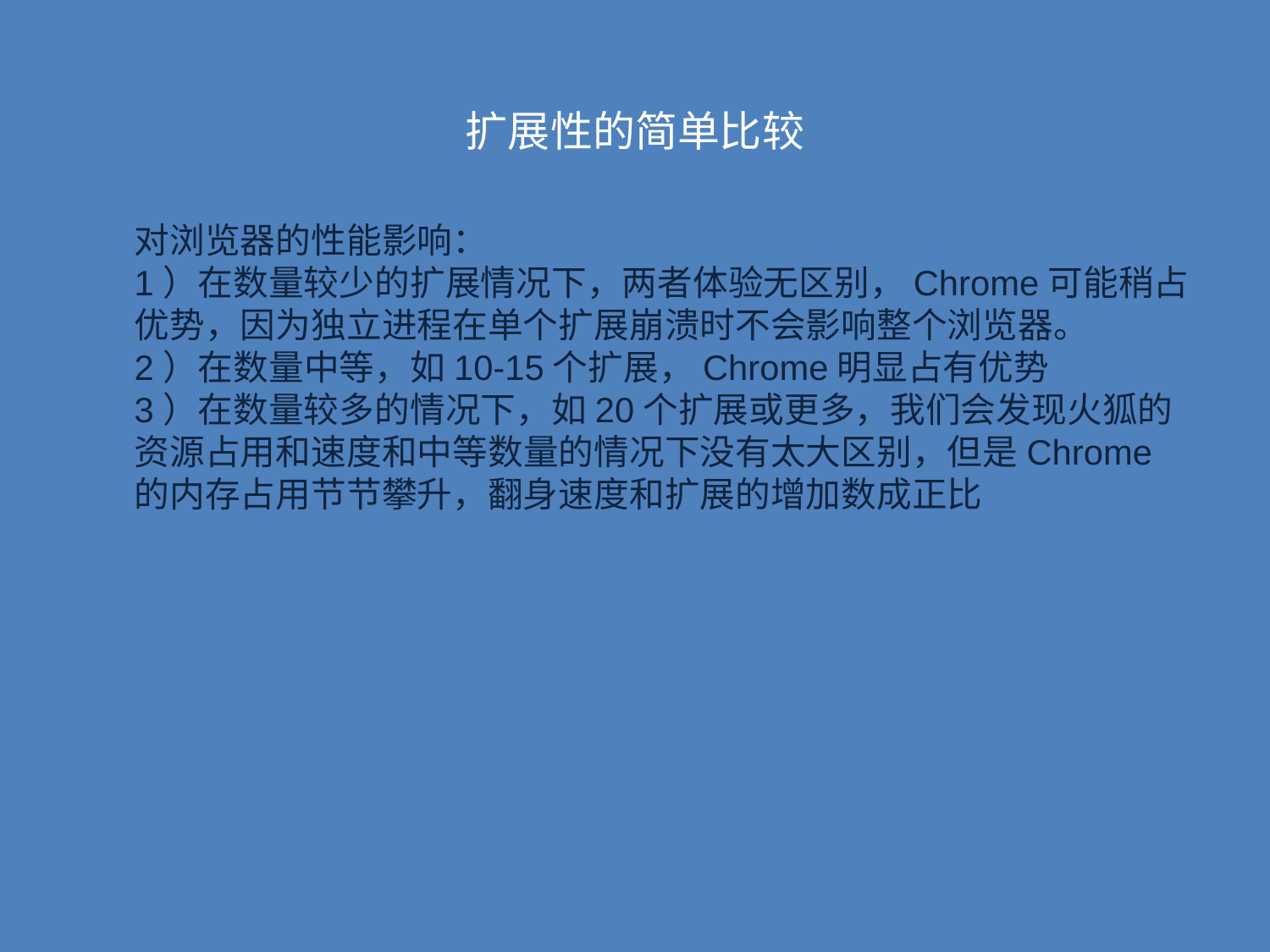

# 扩展性的简单比较
对浏览器的性能影响：
1）在数量较少的扩展情况下，两者体验无区别，Chrome可能稍占优势，因为独立进程在单个扩展崩溃时不会影响整个浏览器。
2）在数量中等，如10-15个扩展，Chrome明显占有优势
3）在数量较多的情况下，如20个扩展或更多，我们会发现火狐的资源占用和速度和中等数量的情况下没有太大区别，但是Chrome的内存占用节节攀升，翻身速度和扩展的增加数成正比